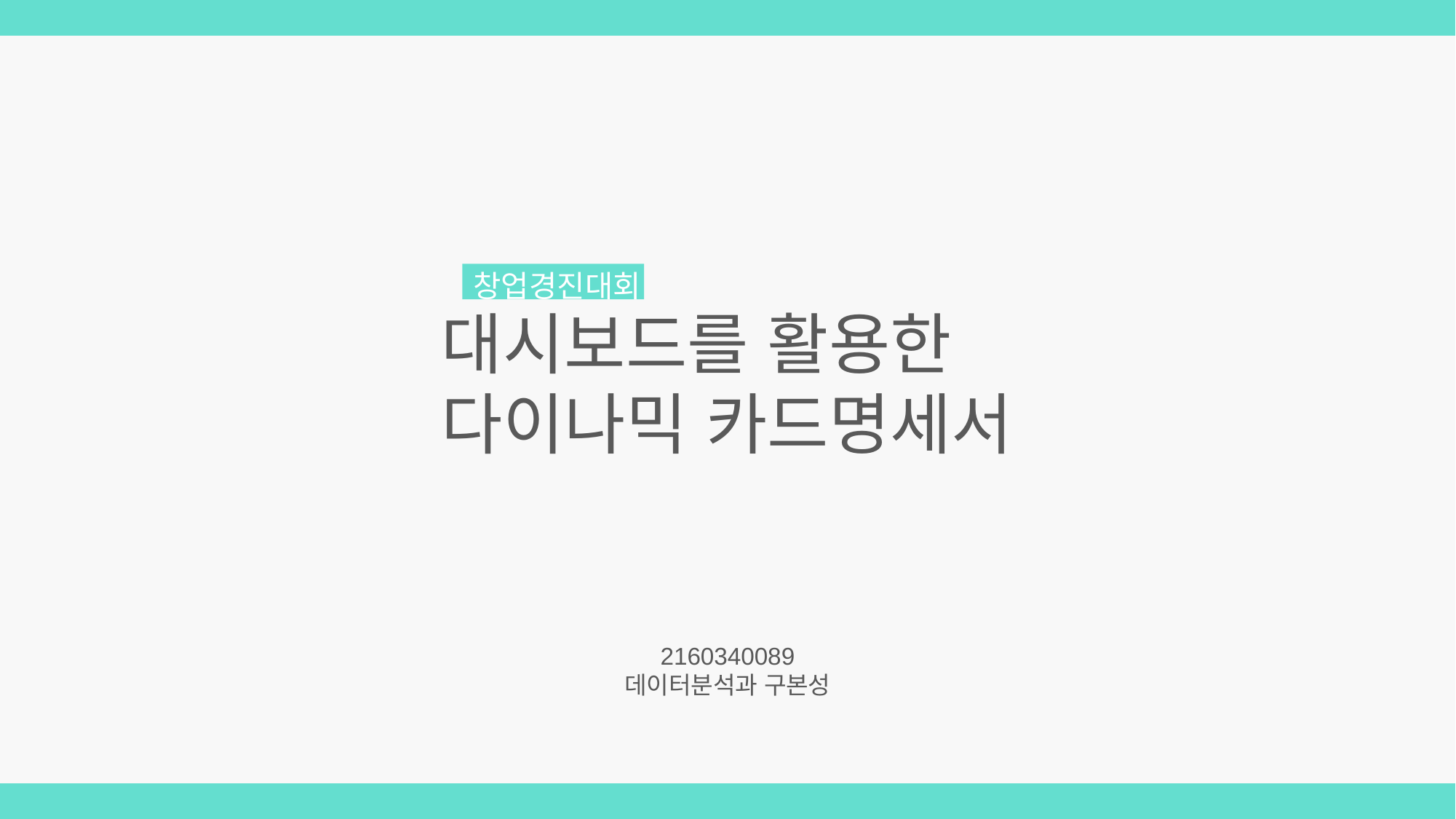

창업경진대회

대시보드를 활용한
다이나믹 카드명세서
2160340089
데이터분석과 구본성